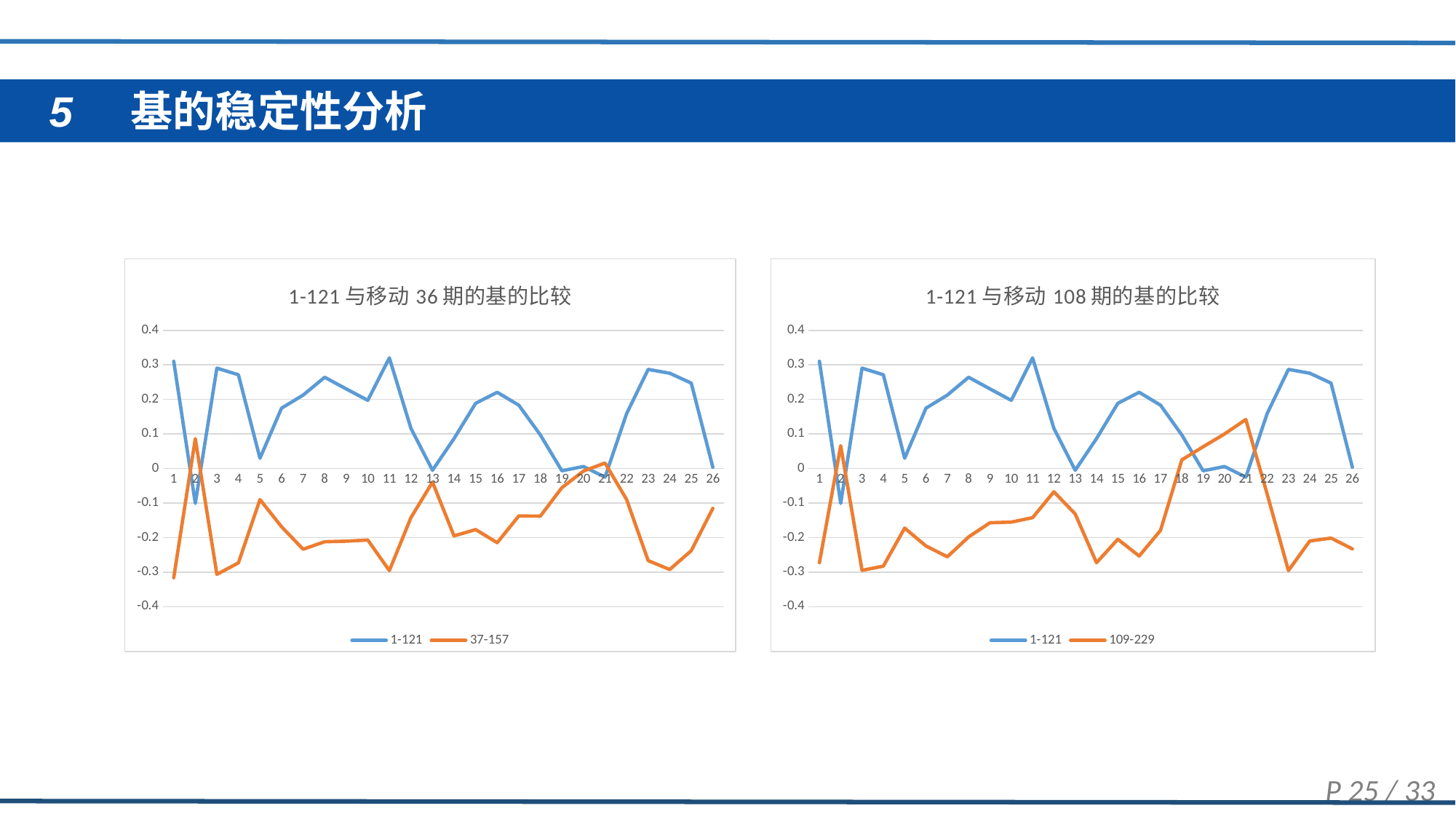

5    基的稳定性分析

### Chart: 1-121与移动36期的基的比较

| Category | 1-121 | 37-157 |
|---|---|---|

### Chart: 1-121与移动108期的基的比较

| Category | 1-121 | 109-229 |
|---|---|---|